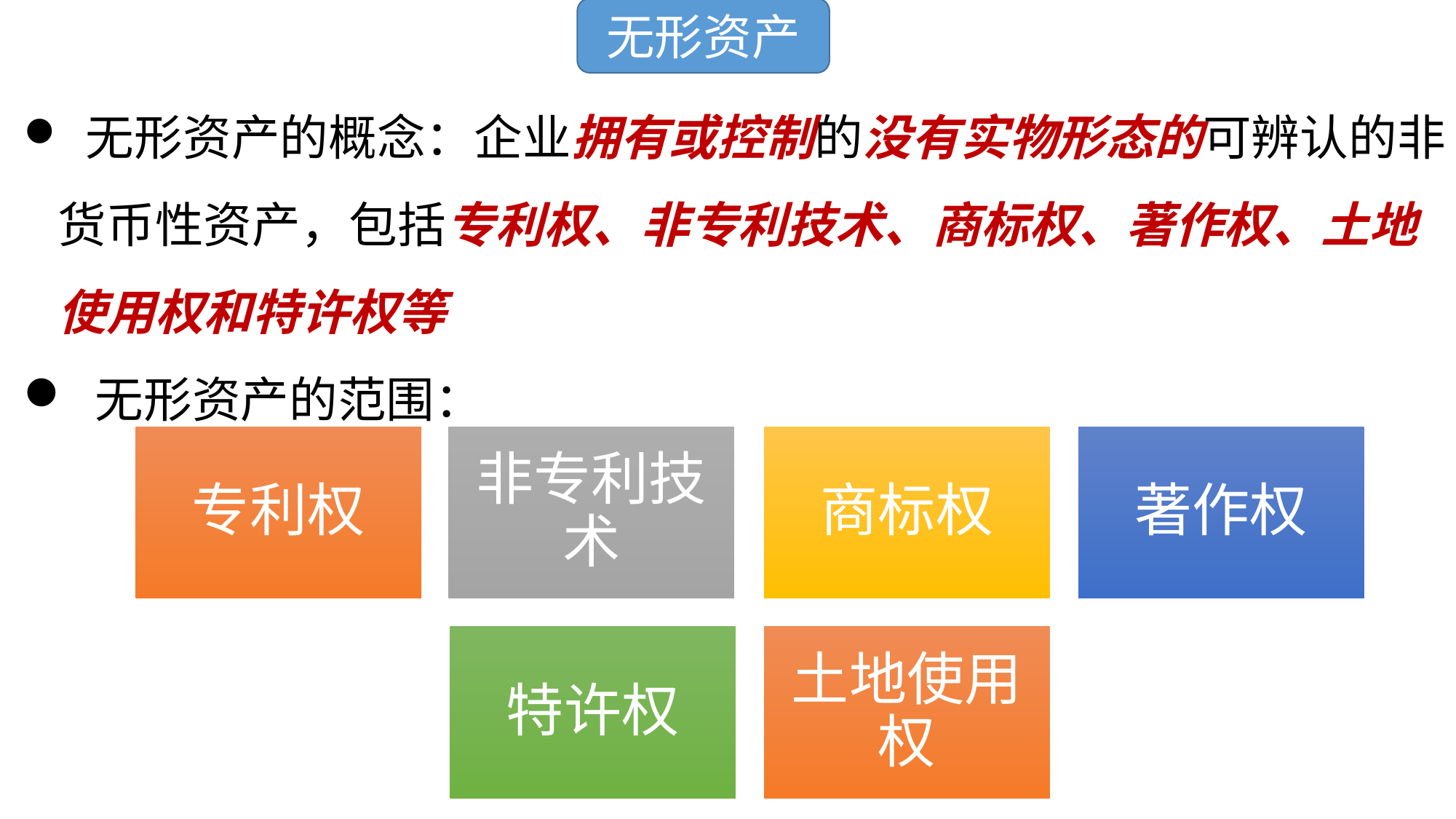

无形资产
 无形资产的概念：企业拥有或控制的没有实物形态的可辨认的非货币性资产，包括专利权、非专利技术、商标权、著作权、土地使用权和特许权等
 无形资产的范围：
专利权
非专利技术
商标权
著作权
特许权
土地使用权